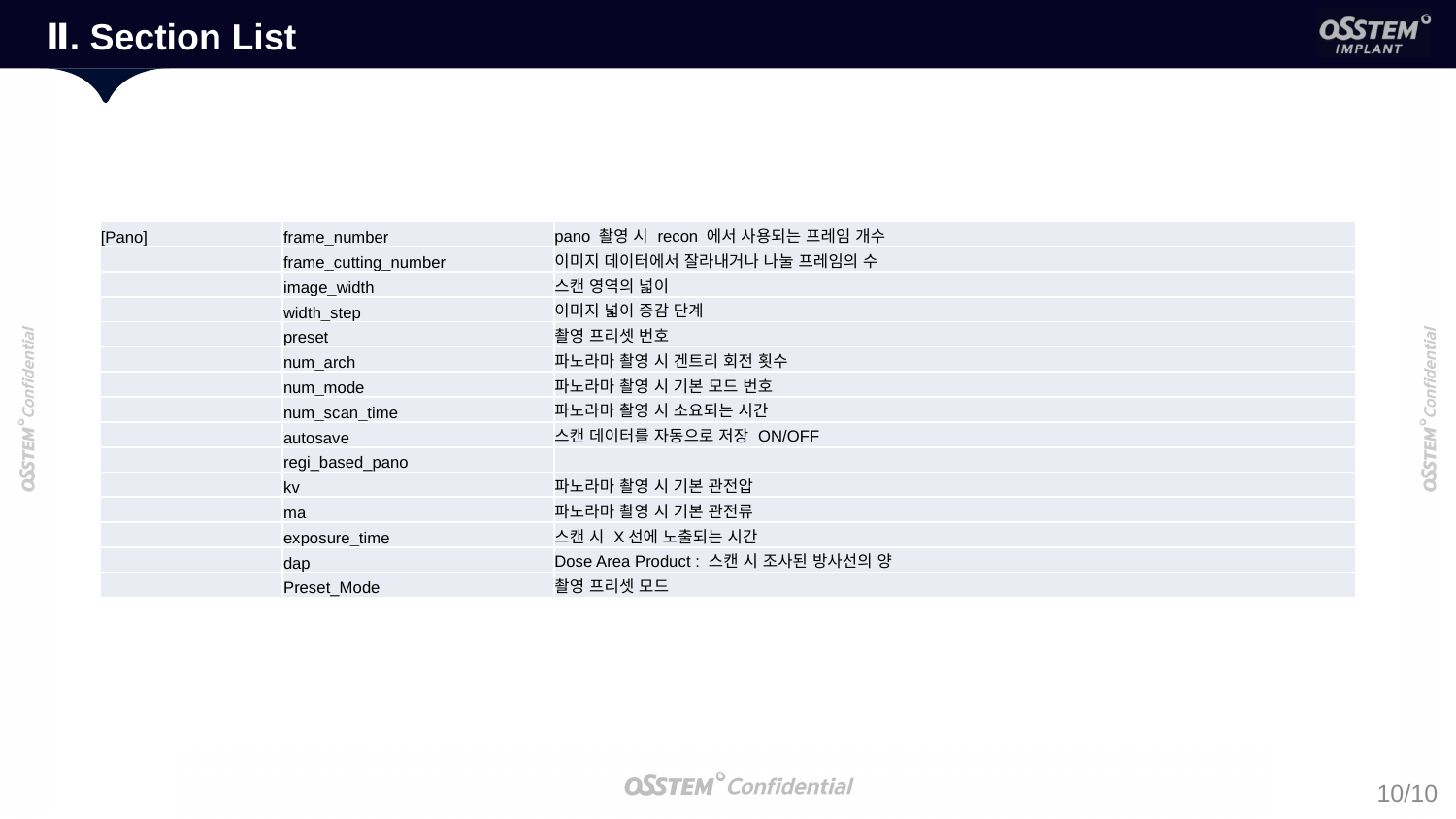

Ⅱ. Section List
| [Pano] | frame\_number | pano 촬영 시 recon 에서 사용되는 프레임 개수 |
| --- | --- | --- |
|  | frame\_cutting\_number | 이미지 데이터에서 잘라내거나 나눌 프레임의 수 |
|  | image\_width | 스캔 영역의 넓이 |
|  | width\_step | 이미지 넓이 증감 단계 |
|  | preset | 촬영 프리셋 번호 |
|  | num\_arch | 파노라마 촬영 시 겐트리 회전 횟수 |
|  | num\_mode | 파노라마 촬영 시 기본 모드 번호 |
|  | num\_scan\_time | 파노라마 촬영 시 소요되는 시간 |
|  | autosave | 스캔 데이터를 자동으로 저장 ON/OFF |
|  | regi\_based\_pano |  |
|  | kv | 파노라마 촬영 시 기본 관전압 |
|  | ma | 파노라마 촬영 시 기본 관전류 |
|  | exposure\_time | 스캔 시 X선에 노출되는 시간 |
|  | dap | Dose Area Product : 스캔 시 조사된 방사선의 양 |
|  | Preset\_Mode | 촬영 프리셋 모드 |